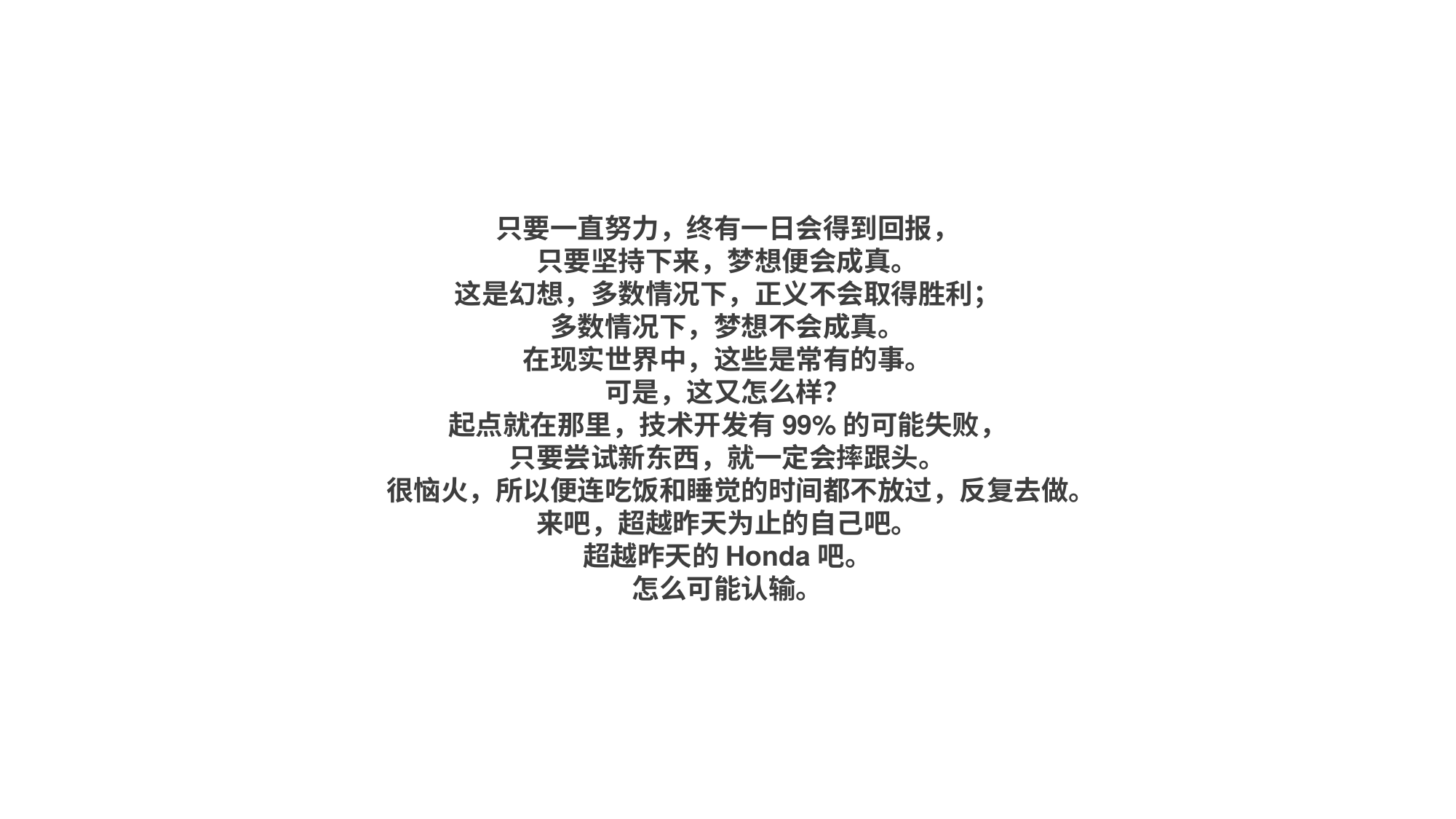

只要一直努力，终有一日会得到回报，
只要坚持下来，梦想便会成真。
这是幻想，多数情况下，正义不会取得胜利；
多数情况下，梦想不会成真。
在现实世界中，这些是常有的事。
可是，这又怎么样？
起点就在那里，技术开发有99%的可能失败，
只要尝试新东西，就一定会摔跟头。
很恼火，所以便连吃饭和睡觉的时间都不放过，反复去做。
来吧，超越昨天为止的自己吧。
超越昨天的Honda吧。
怎么可能认输。